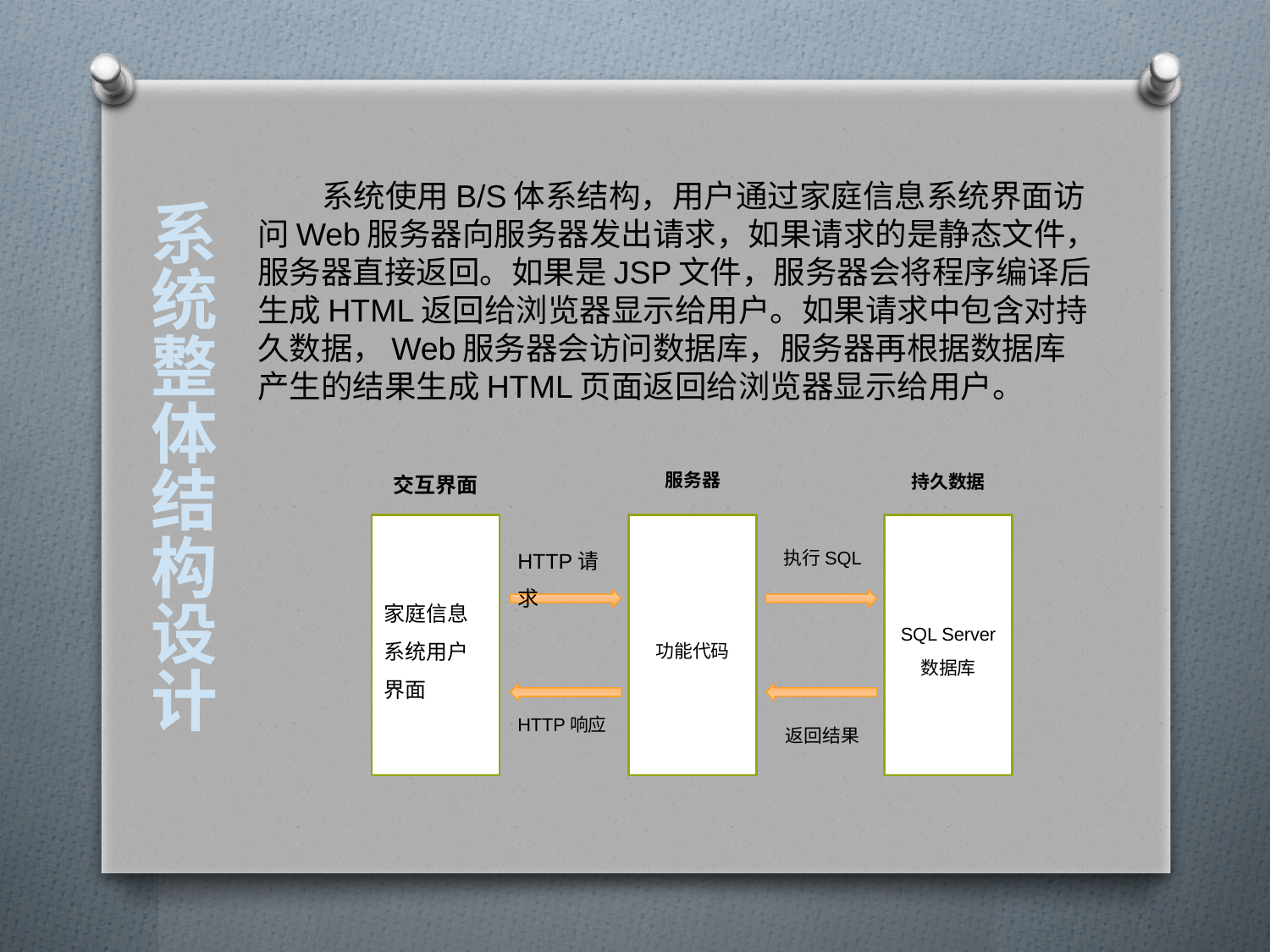

# 系统整体结构设计
        系统使用B/S体系结构，用户通过家庭信息系统界面访问Web服务器向服务器发出请求，如果请求的是静态文件，服务器直接返回。如果是JSP文件，服务器会将程序编译后生成HTML返回给浏览器显示给用户。如果请求中包含对持久数据，Web服务器会访问数据库，服务器再根据数据库产生的结果生成HTML页面返回给浏览器显示给用户。

服务器
交互界面
持久数据
家庭信息系统用户界面
功能代码
SQL Server 数据库
HTTP请求
执行SQL

HTTP响应
返回结果